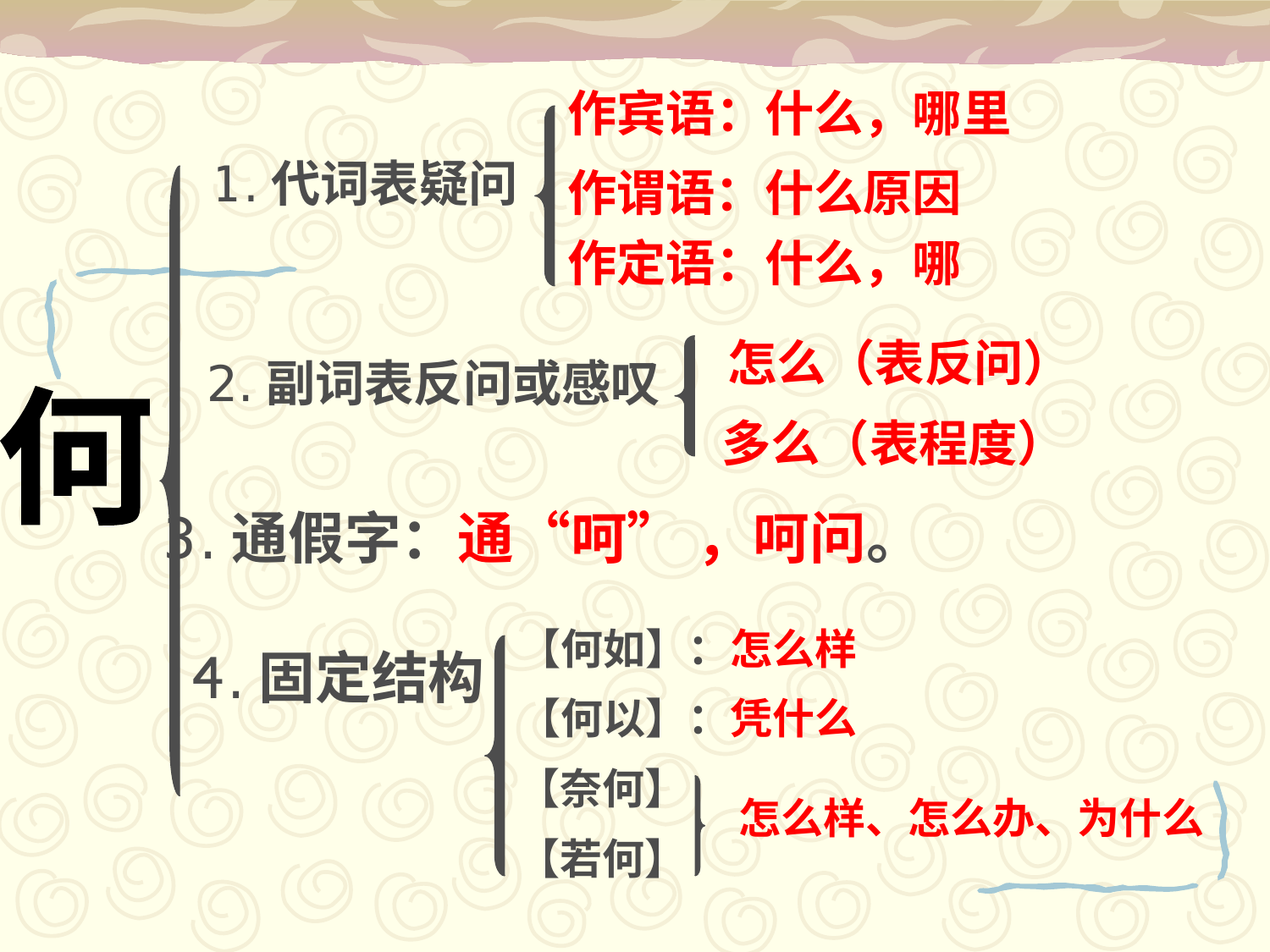

作宾语：什么，哪里

1.代词表疑问
作谓语：什么原因

作定语：什么，哪
怎么（表反问）

2.副词表反问或感叹
何
多么（表程度）
3.通假字：通“呵” ，呵问。
【何如】：怎么样
4.固定结构

【何以】：凭什么
【奈何】

怎么样、怎么办、为什么
【若何】